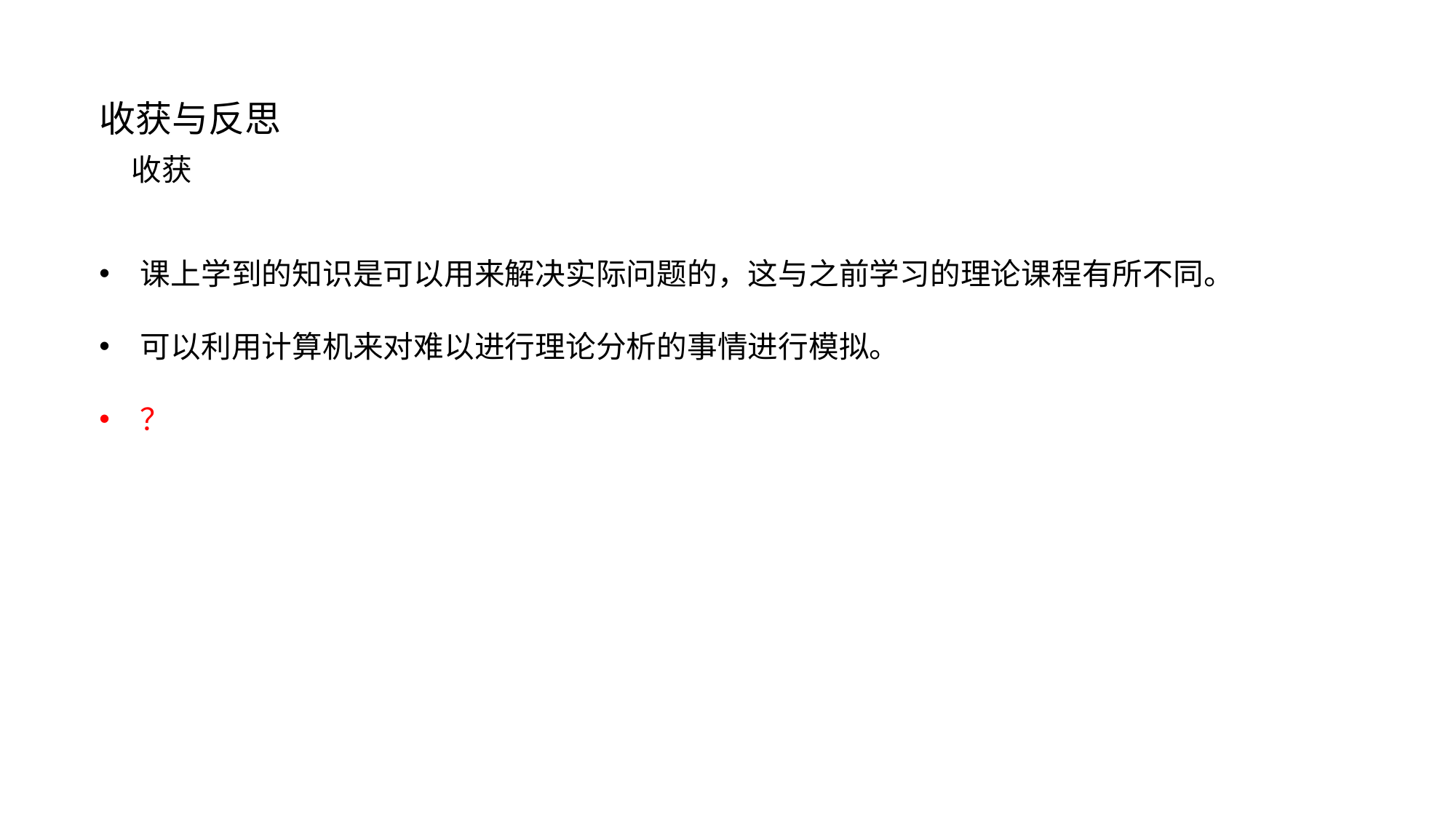

收获与反思
收获
课上学到的知识是可以用来解决实际问题的，这与之前学习的理论课程有所不同。

可以利用计算机来对难以进行理论分析的事情进行模拟。

？